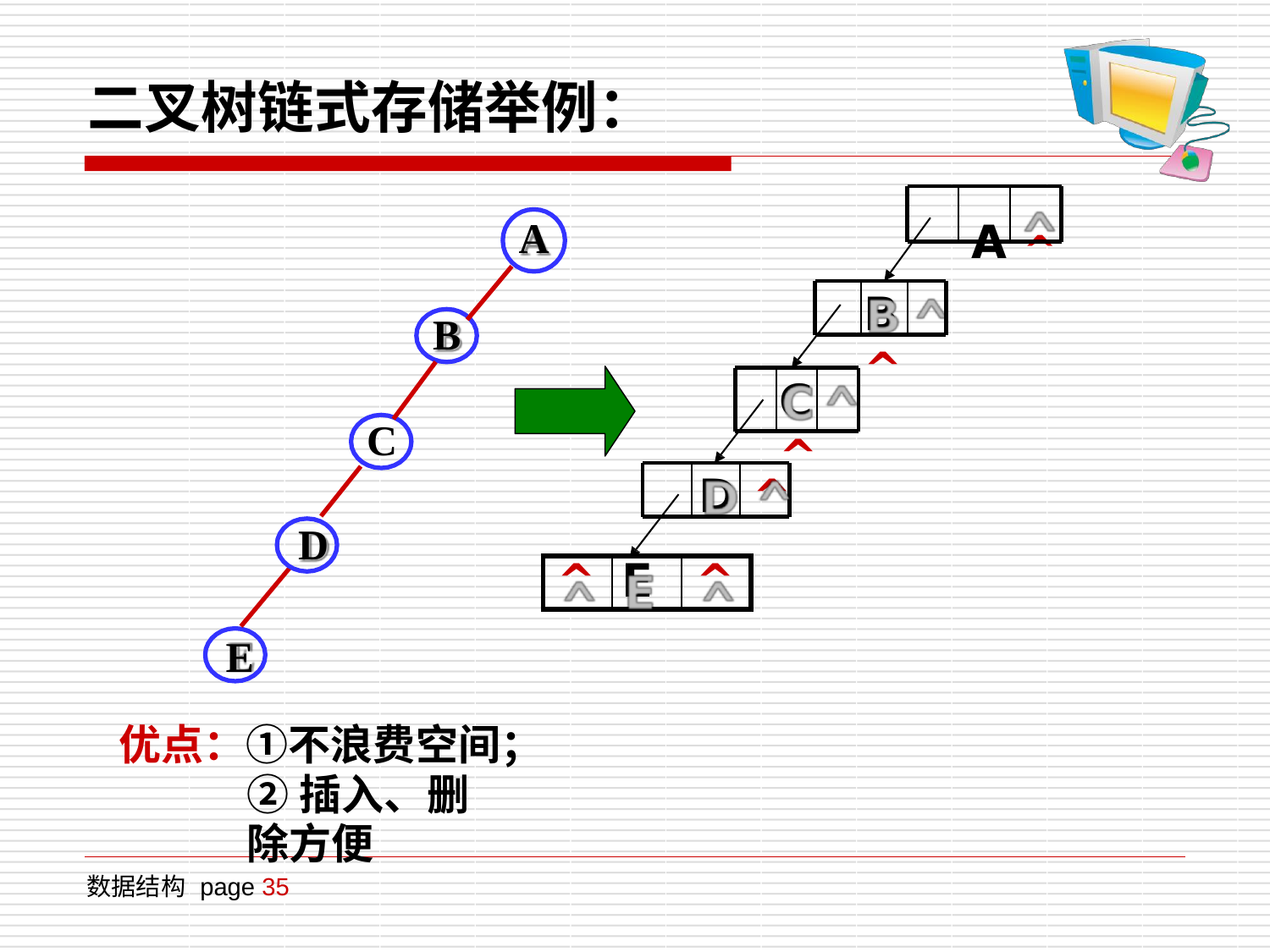

# 二叉树链式存储举例：

A ^

A

B ^

B

C ^

C

D ^

D

E
优点：①不浪费空间；
②插入、删除方便

| ^ | E | ^ |
| --- | --- | --- |

数据结构 page 35